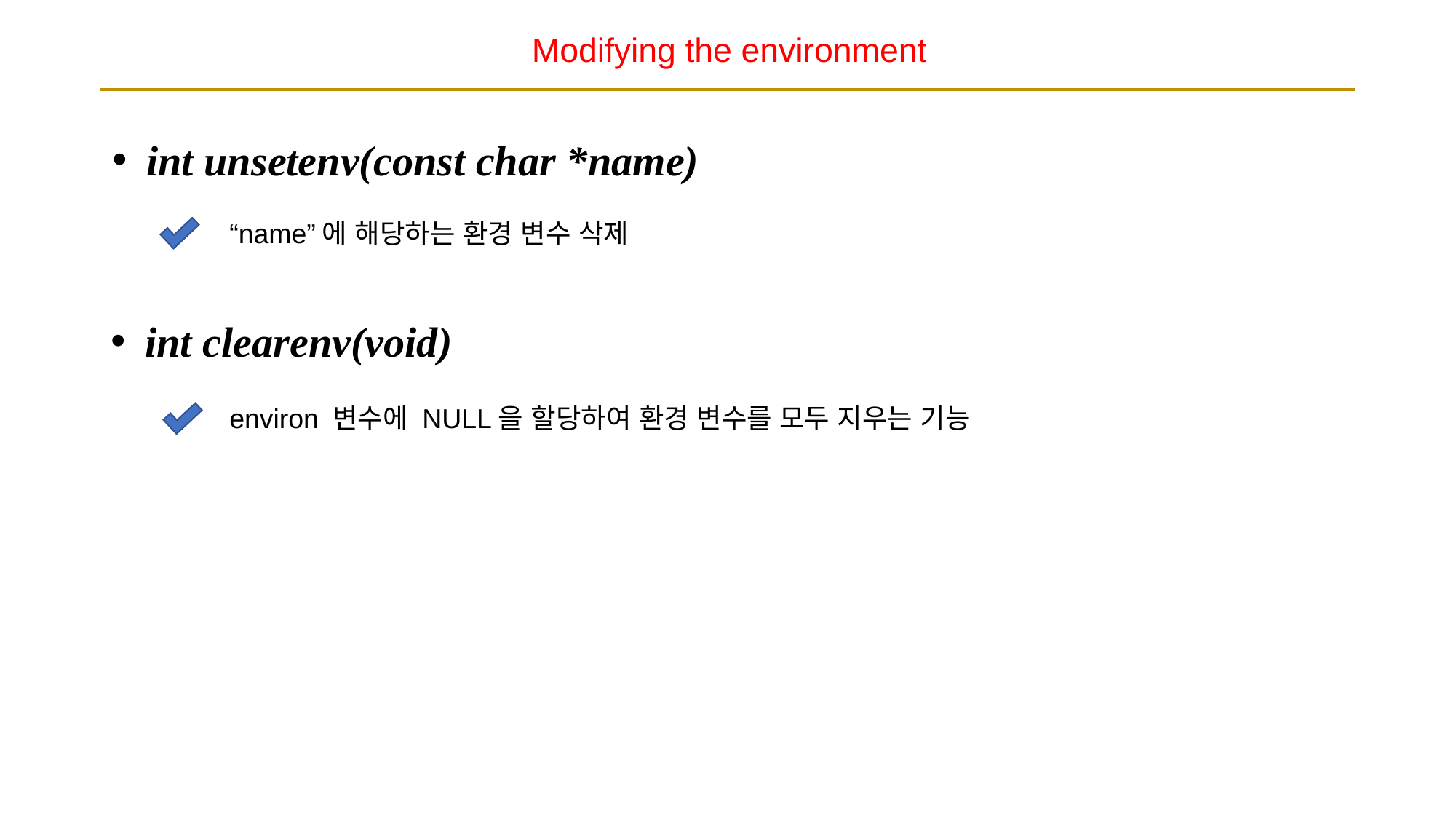

# Modifying the environment
int unsetenv(const char *name)
“name”에 해당하는 환경 변수 삭제

int clearenv(void)
environ 변수에 NULL을 할당하여 환경 변수를 모두 지우는 기능